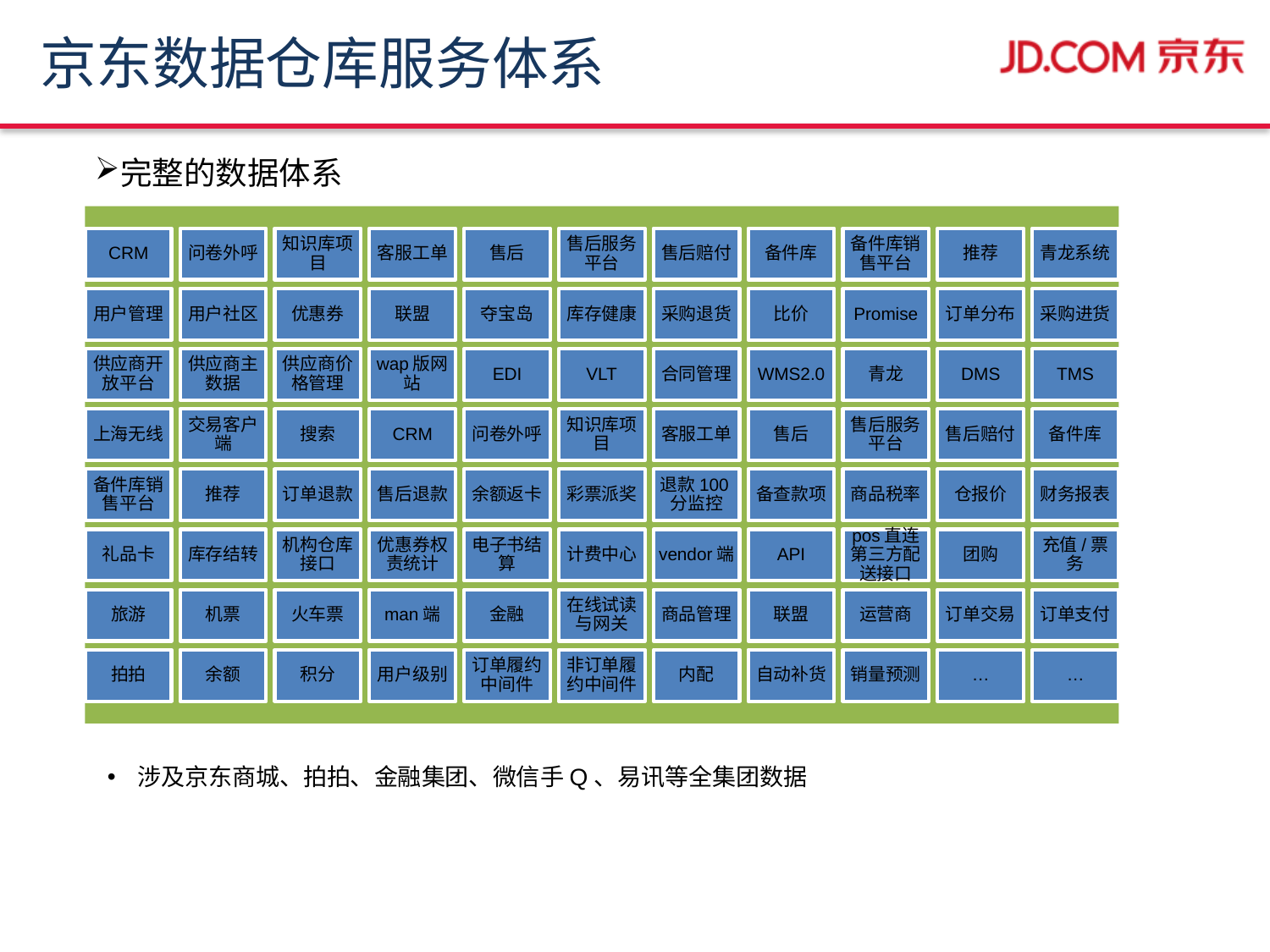

# 京东数据仓库服务体系
完整的数据体系
CRM
问卷外呼
知识库项目
客服工单
售后
售后服务平台
售后赔付
备件库
备件库销售平台
推荐
青龙系统
用户管理
用户社区
优惠券
联盟
夺宝岛
库存健康
采购退货
比价
Promise
订单分布
采购进货
供应商开放平台
供应商主数据
供应商价格管理
wap版网站
EDI
VLT
合同管理
WMS2.0
青龙
DMS
TMS
上海无线
交易客户端
搜索
CRM
问卷外呼
知识库项目
客服工单
售后
售后服务平台
售后赔付
备件库
备件库销售平台
推荐
订单退款
售后退款
余额返卡
彩票派奖
退款100分监控
备查款项
商品税率
仓报价
财务报表
礼品卡
库存结转
机构仓库接口
优惠券权责统计
电子书结算
计费中心
vendor端
API
pos直连第三方配送接口
团购
充值/票务
旅游
机票
火车票
man端
金融
在线试读与网关
商品管理
联盟
运营商
订单交易
订单支付
拍拍
余额
积分
用户级别
订单履约中间件
非订单履约中间件
内配
自动补货
销量预测
…
…
JDW
京东数据
仓库业务
涉及京东商城、拍拍、金融集团、微信手Q、易讯等全集团数据